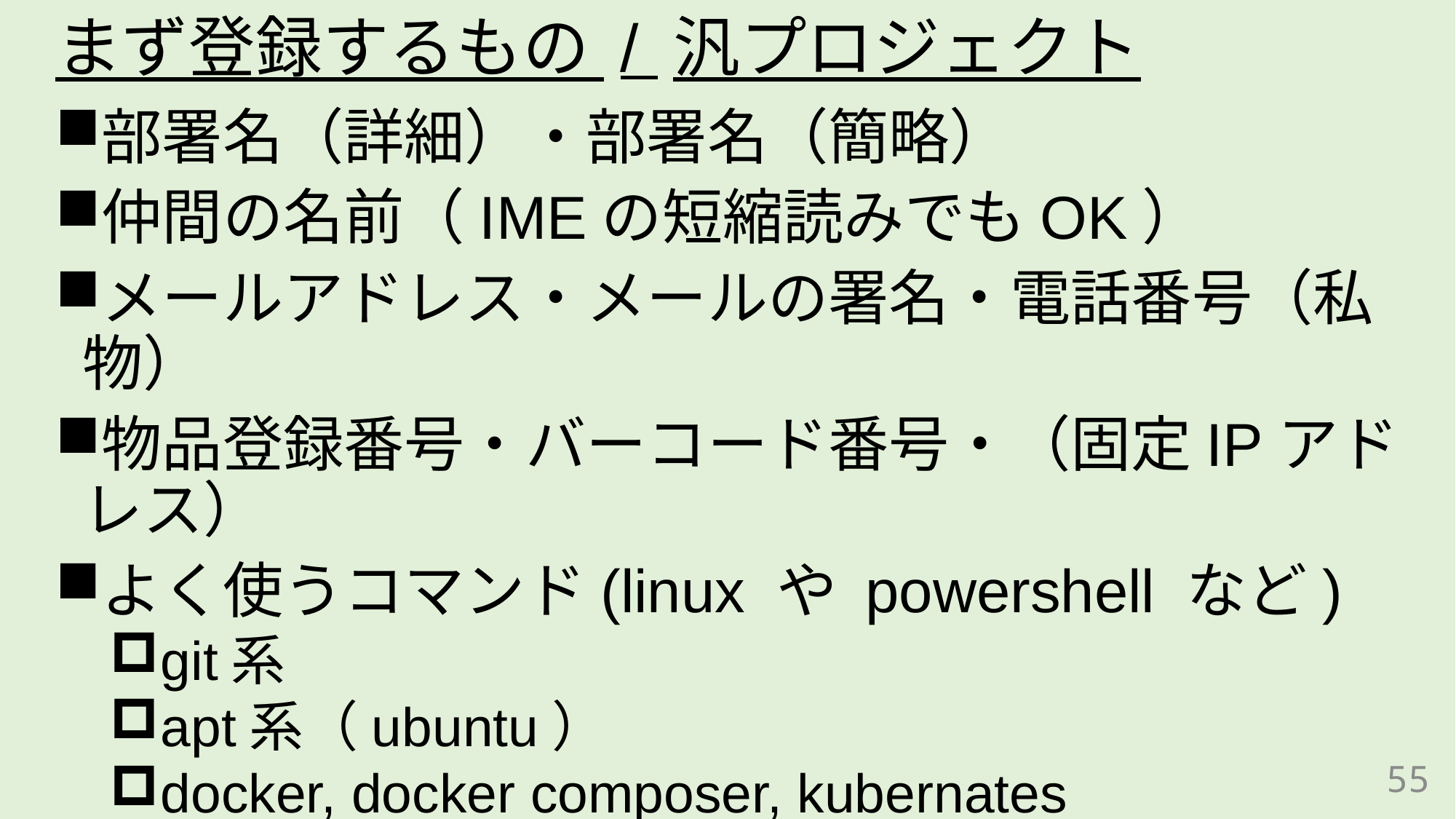

# まず登録するもの / 汎プロジェクト
部署名（詳細）・部署名（簡略）
仲間の名前（IMEの短縮読みでもOK）
メールアドレス・メールの署名・電話番号（私物）
物品登録番号・バーコード番号・（固定IPアドレス）
よく使うコマンド(linux や powershell など)
git系
apt系（ubuntu）
docker, docker composer, kubernates
AWS CLI

55